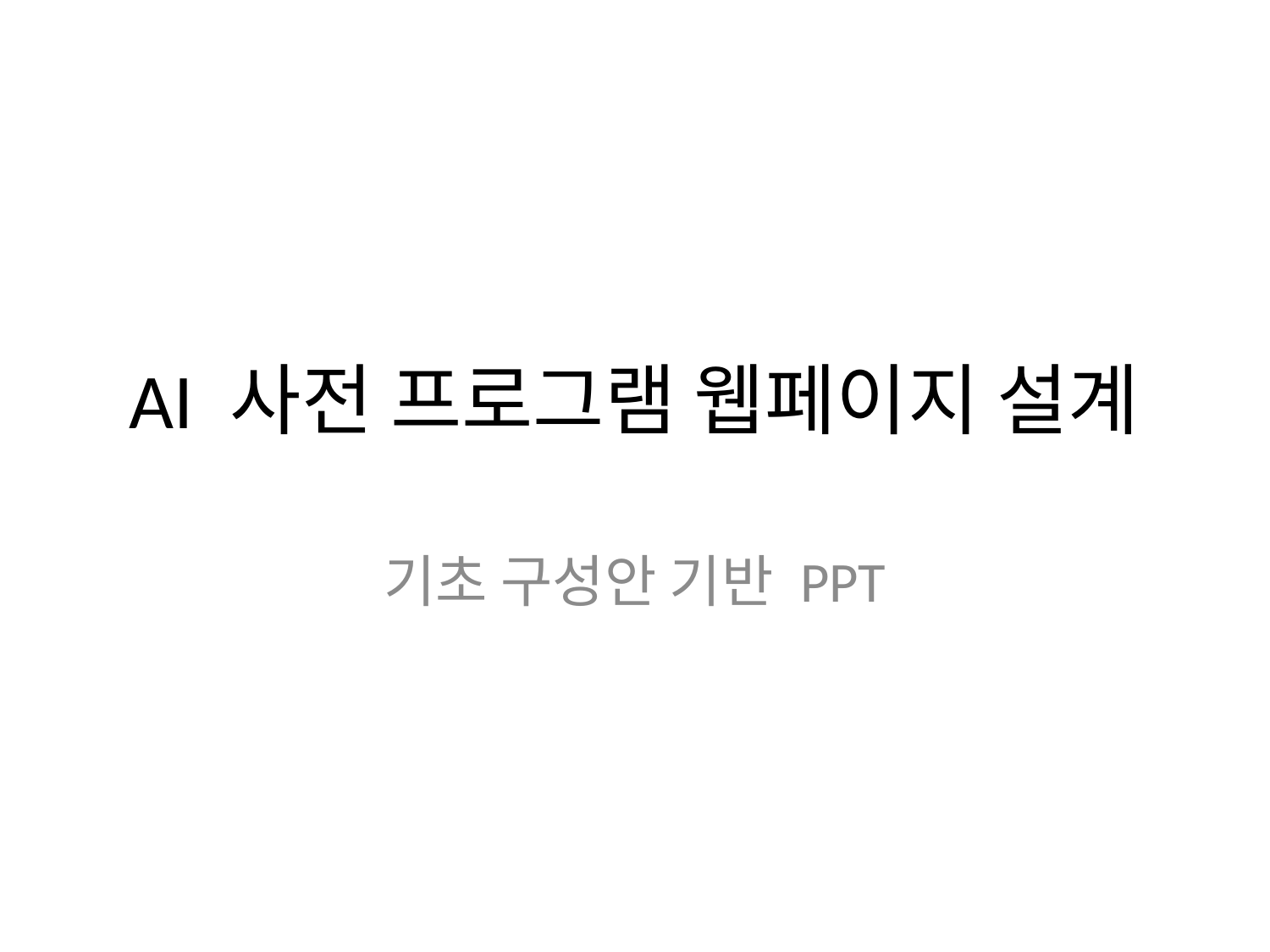

# AI 사전 프로그램 웹페이지 설계
기초 구성안 기반 PPT